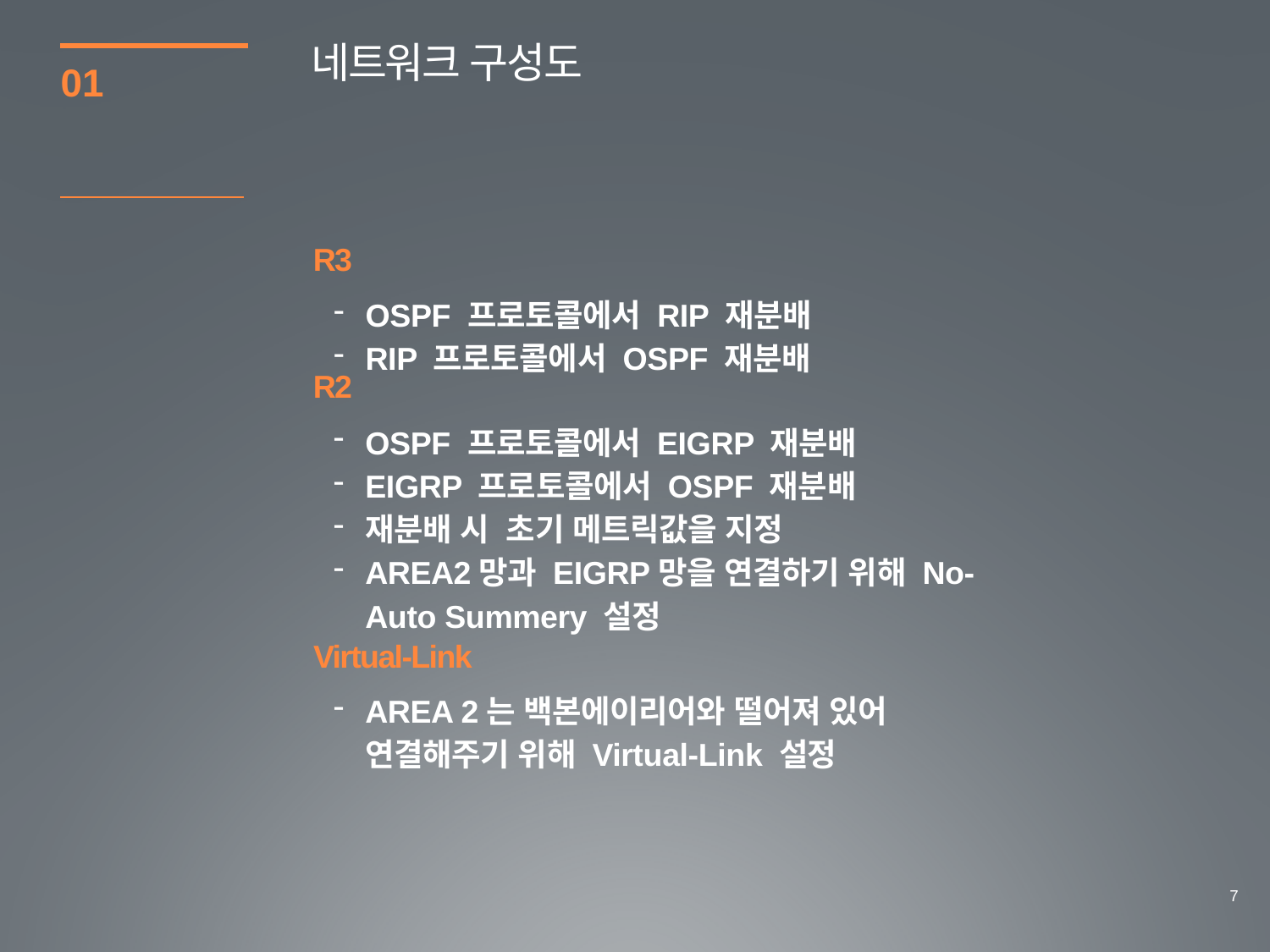

네트워크 구성도
01
R3
OSPF 프로토콜에서 RIP 재분배
RIP 프로토콜에서 OSPF 재분배

R2
OSPF 프로토콜에서 EIGRP 재분배
EIGRP 프로토콜에서 OSPF 재분배
재분배 시  초기 메트릭값을 지정
AREA2망과 EIGRP망을 연결하기 위해 No-Auto Summery 설정

Virtual-Link

AREA 2는 백본에이리어와 떨어져 있어 연결해주기 위해 Virtual-Link 설정